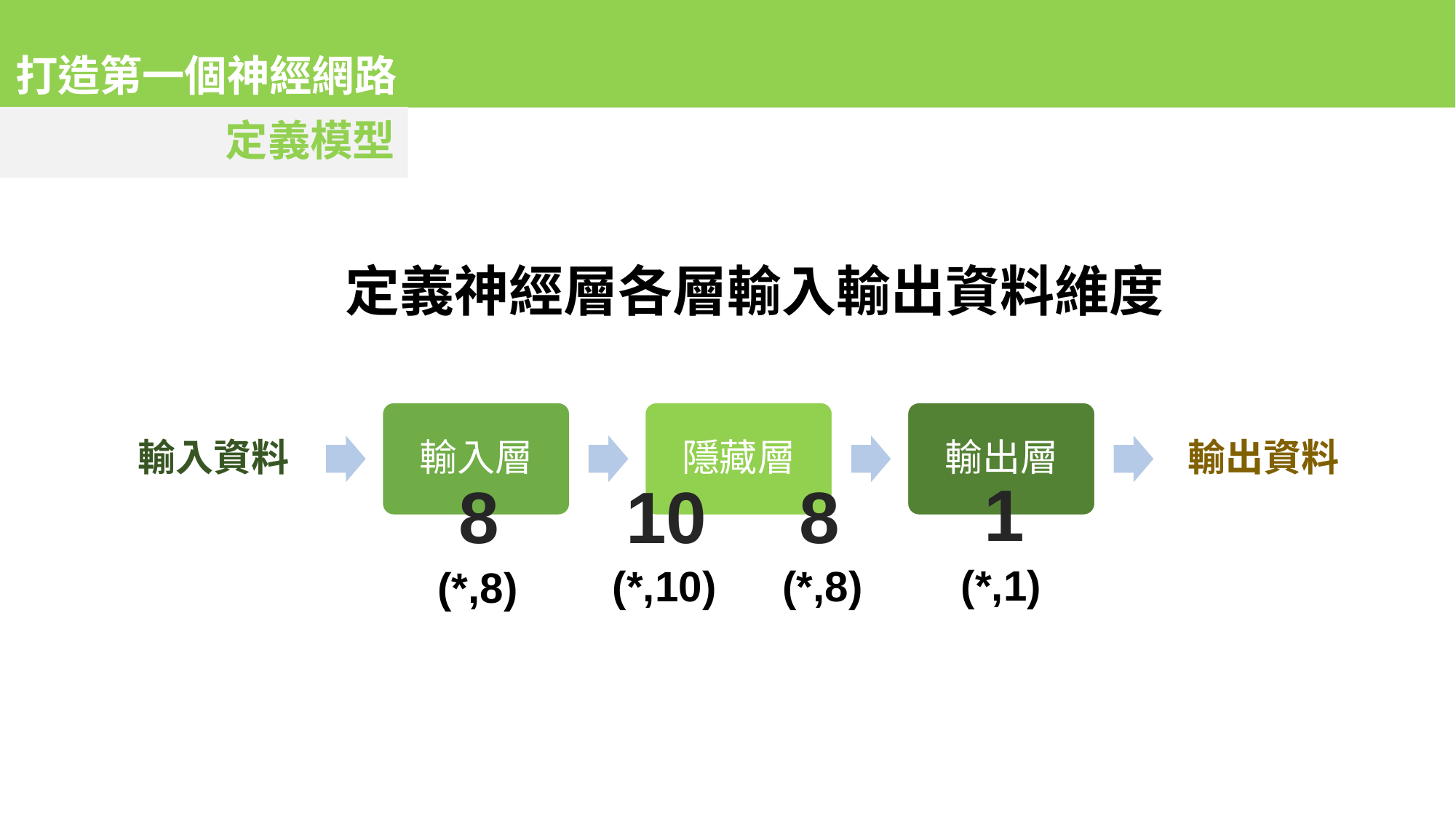

打造第一個神經網路
定義模型
定義神經層各層輸入輸出資料維度
輸入資料
輸入層
隱藏層
輸出層
輸出資料

1
8
10
8
(*,1)
(*,10)
(*,8)
(*,8)